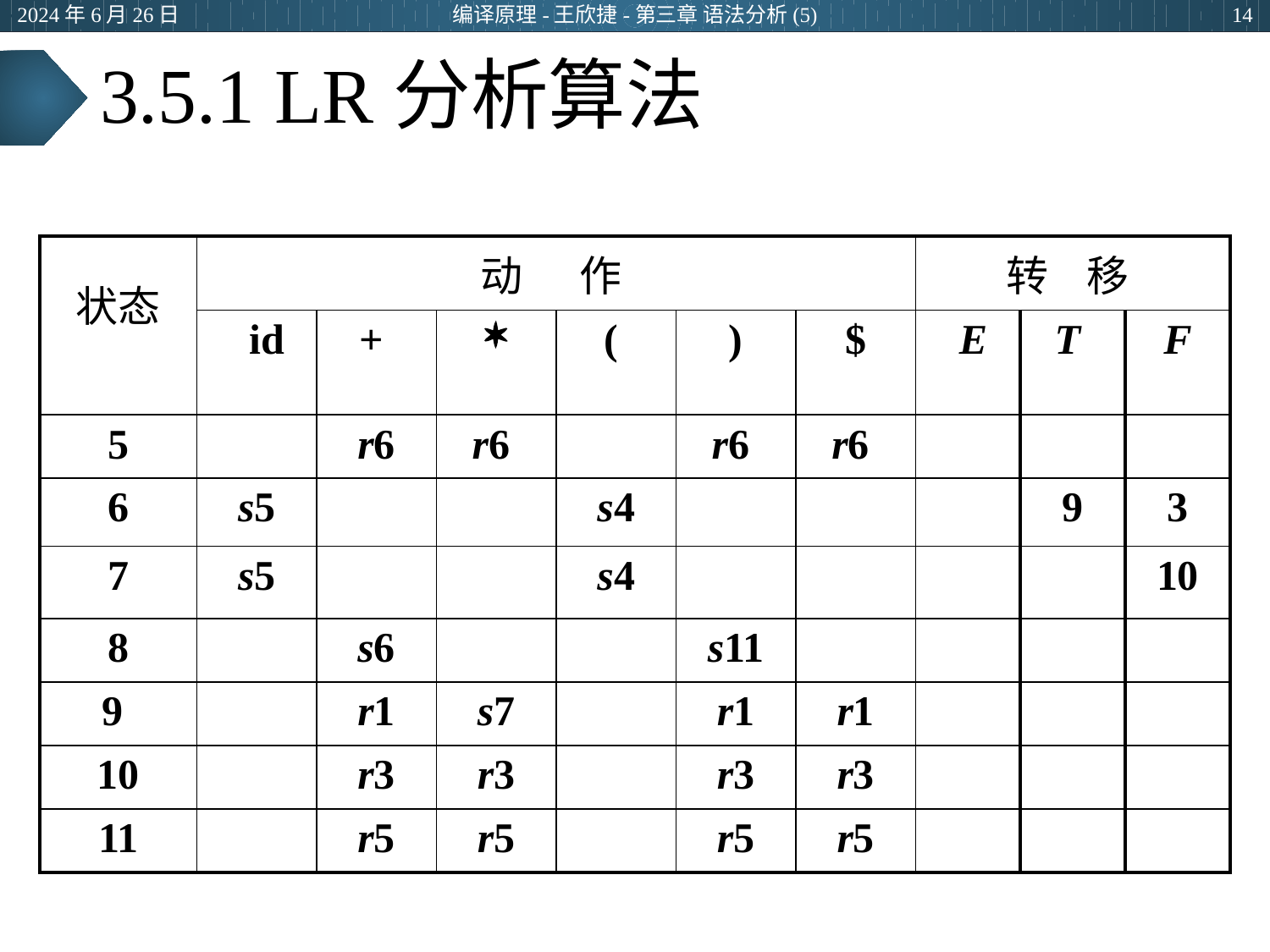

2024年6月26日
编译原理-王欣捷-第三章 语法分析(5)
14
# 3.5.1 LR分析算法
| 状态 | 动 作 |  |  |  |  |  | 转 移 |  |  |
| --- | --- | --- | --- | --- | --- | --- | --- | --- | --- |
|  | id | + | ∗ | ( | ) | $ | E | T | F |
| 5 |  | r6 | r6 |  | r6 | r6 |  |  |  |
| 6 | s5 |  |  | s4 |  |  |  | 9 | 3 |
| 7 | s5 |  |  | s4 |  |  |  |  | 10 |
| 8 |  | s6 |  |  | s11 |  |  |  |  |
| 9 |  | r1 | s7 |  | r1 | r1 |  |  |  |
| 10 |  | r3 | r3 |  | r3 | r3 |  |  |  |
| 11 |  | r5 | r5 |  | r5 | r5 |  |  |  |